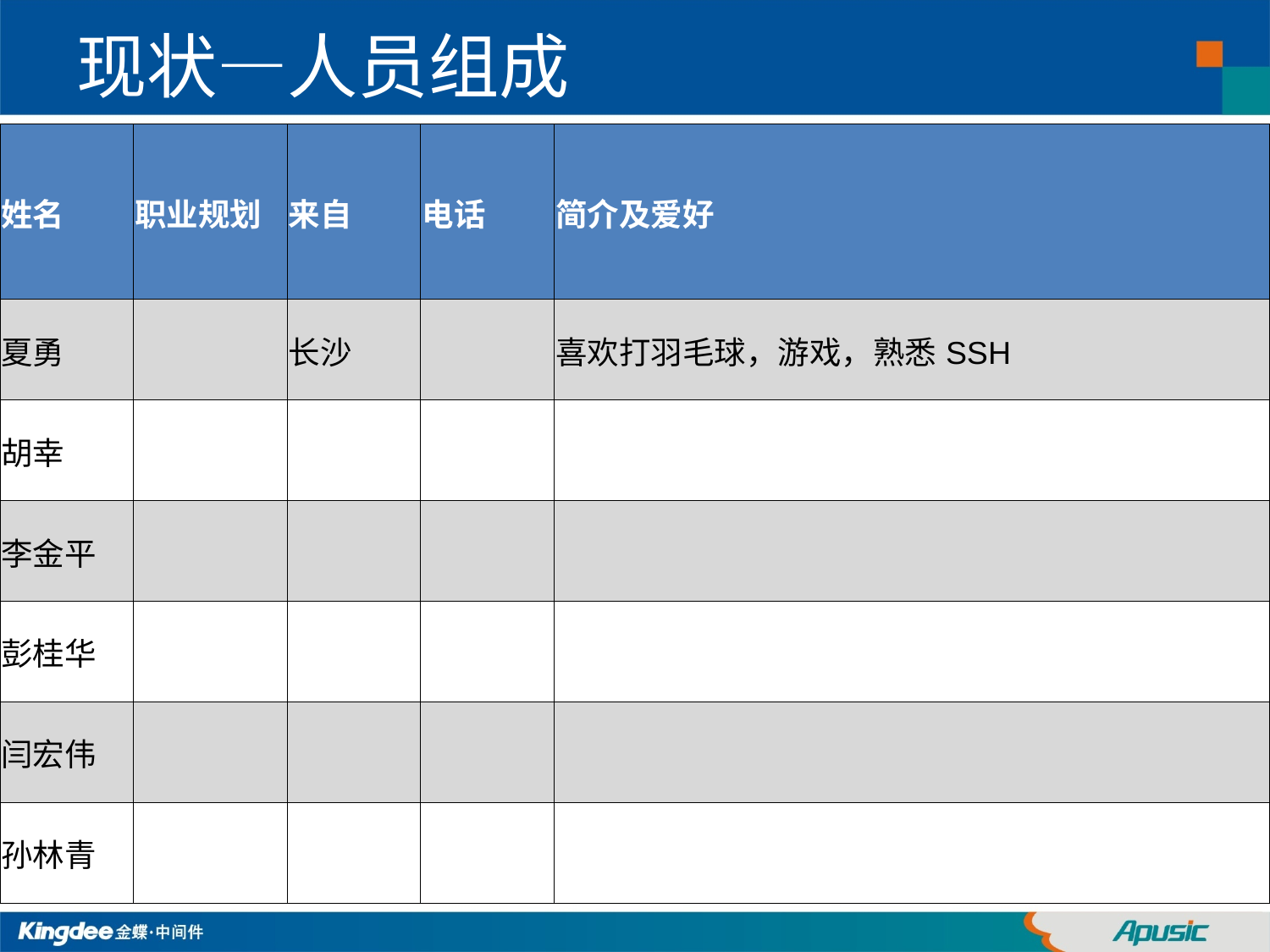

# 现状—人员组成
| 姓名 | 职业规划 | 来自 | 电话 | 简介及爱好 |
| --- | --- | --- | --- | --- |
| 夏勇 |  | 长沙 |  | 喜欢打羽毛球，游戏，熟悉SSH |
| 胡幸 |  |  |  |  |
| 李金平 |  |  |  |  |
| 彭桂华 |  |  |  |  |
| 闫宏伟 |  |  |  |  |
| 孙林青 |  |  |  |  |